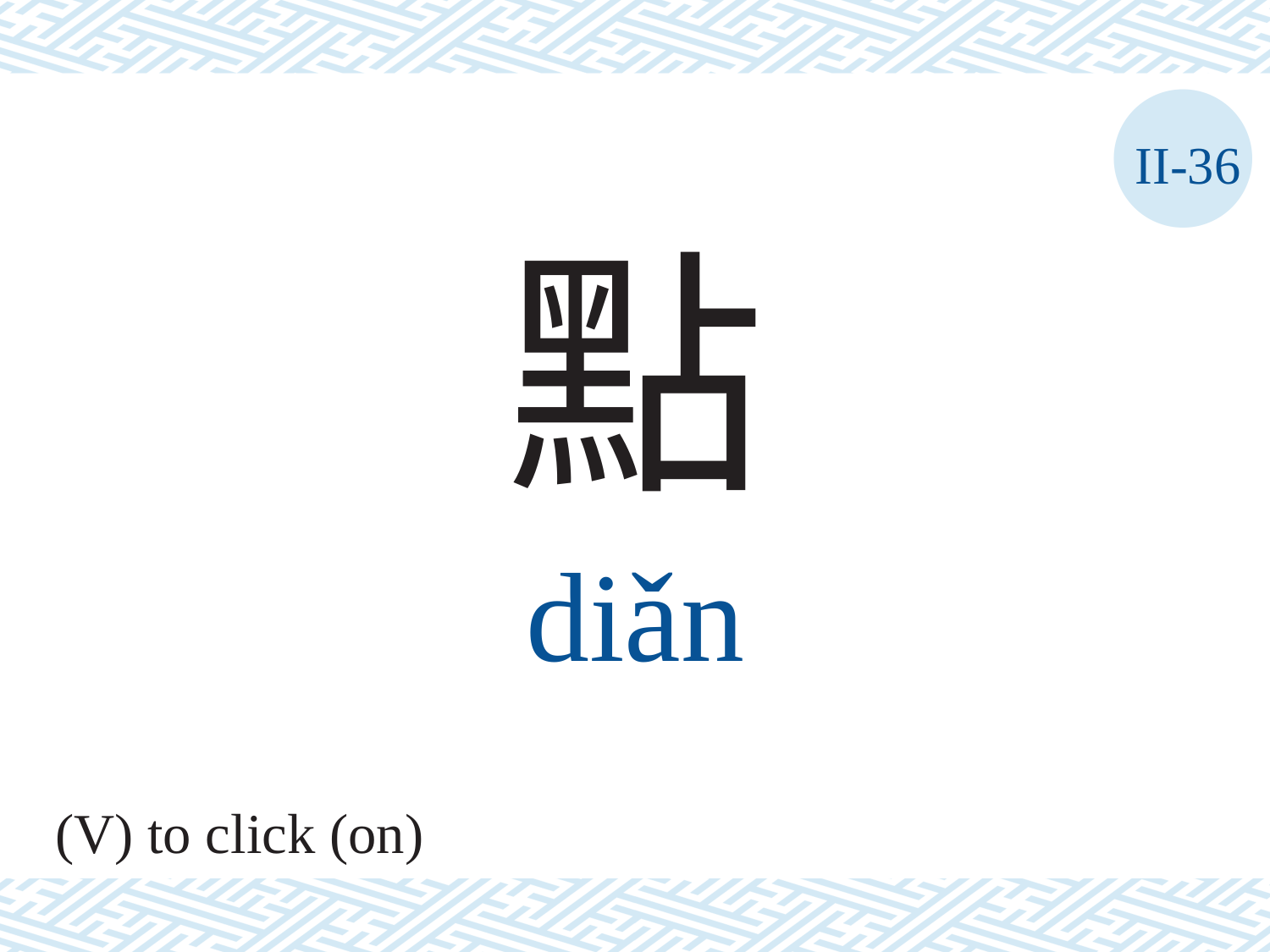

II-36
點
diǎn
(V) to click (on)